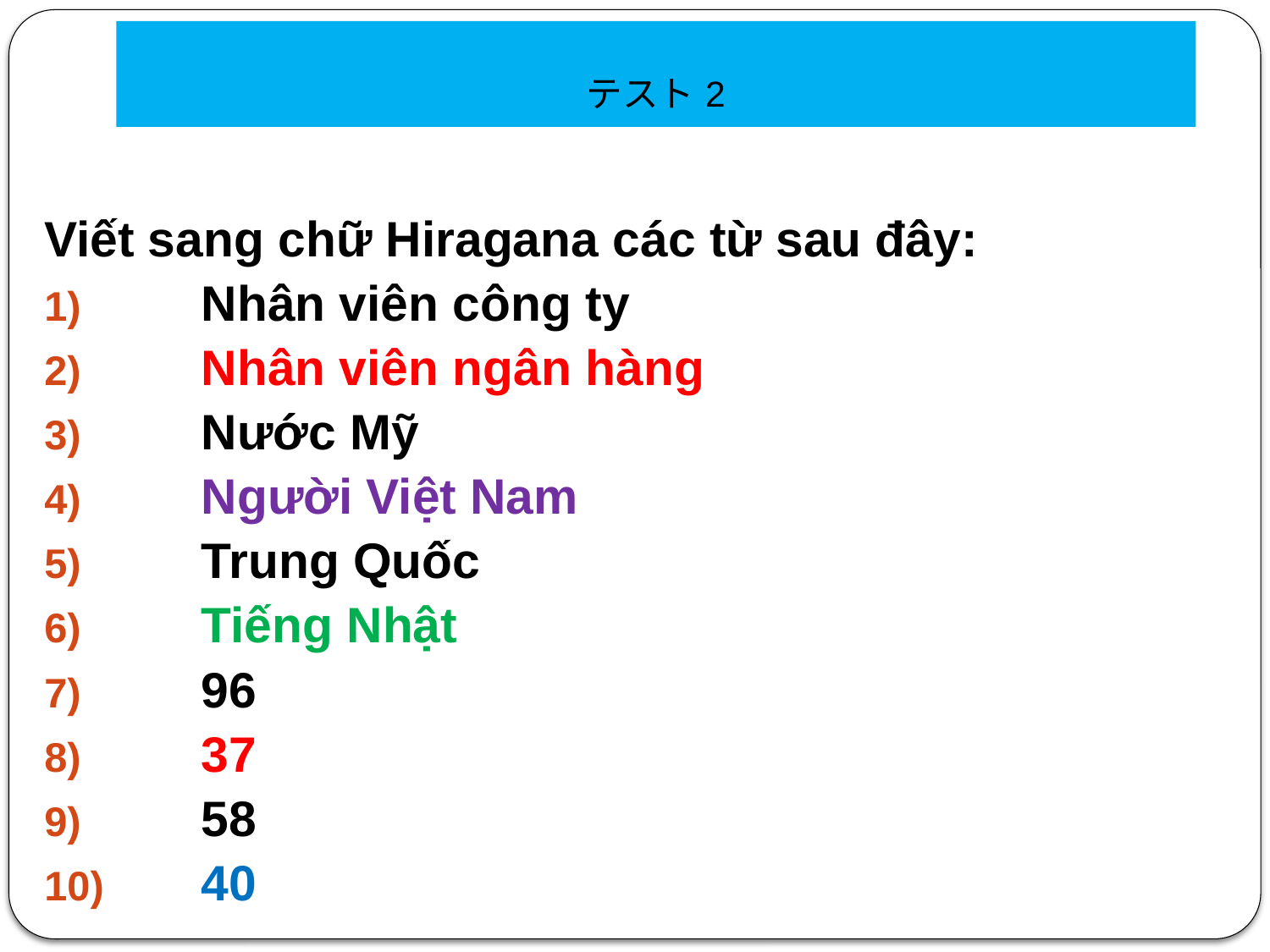

# テスト 2
Viết sang chữ Hiragana các từ sau đây:
Nhân viên công ty
Nhân viên ngân hàng
Nước Mỹ
Người Việt Nam
Trung Quốc
Tiếng Nhật
96
37
58
40